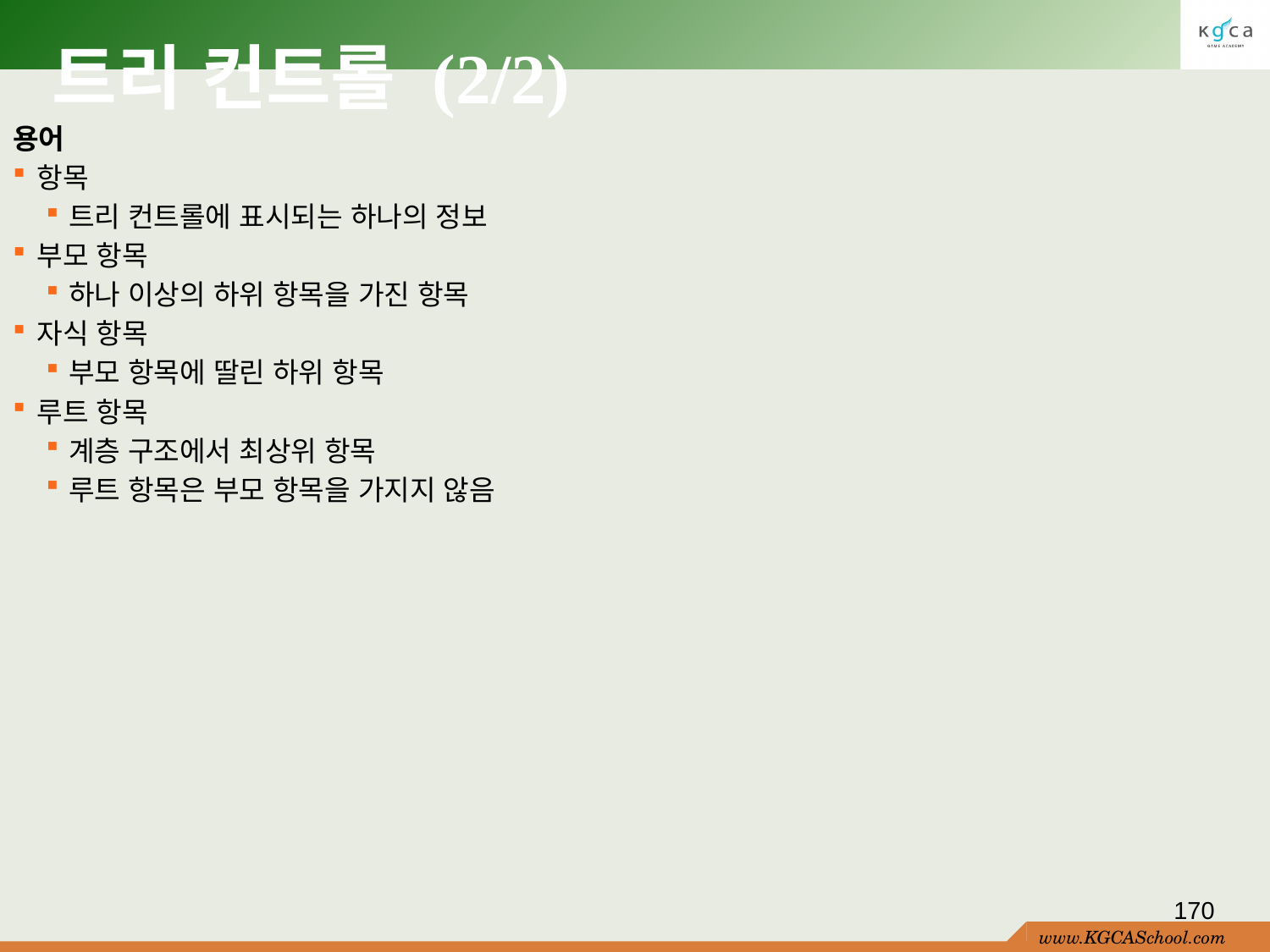

# 트리 컨트롤 (2/2)
용어
항목
트리 컨트롤에 표시되는 하나의 정보
부모 항목
하나 이상의 하위 항목을 가진 항목
자식 항목
부모 항목에 딸린 하위 항목
루트 항목
계층 구조에서 최상위 항목
루트 항목은 부모 항목을 가지지 않음
170